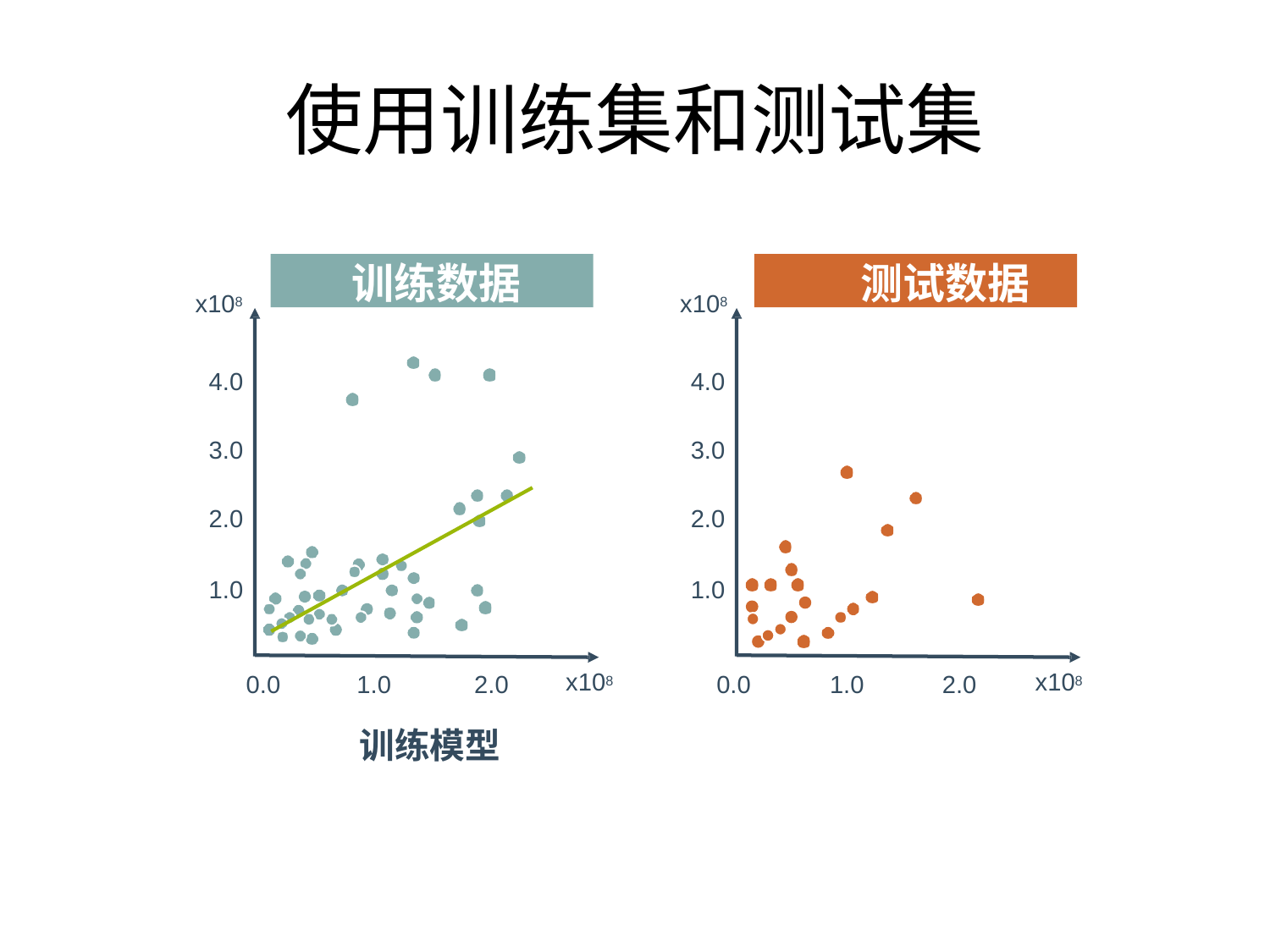

# 使用训练集和测试集
训练数据
测试数据
x108
x108

4.0
4.0

3.0
3.0

2.0
2.0

1.0
1.0

x108
x108
0.0
0.0
1.0
2.0
1.0	2.0

训练模型
17